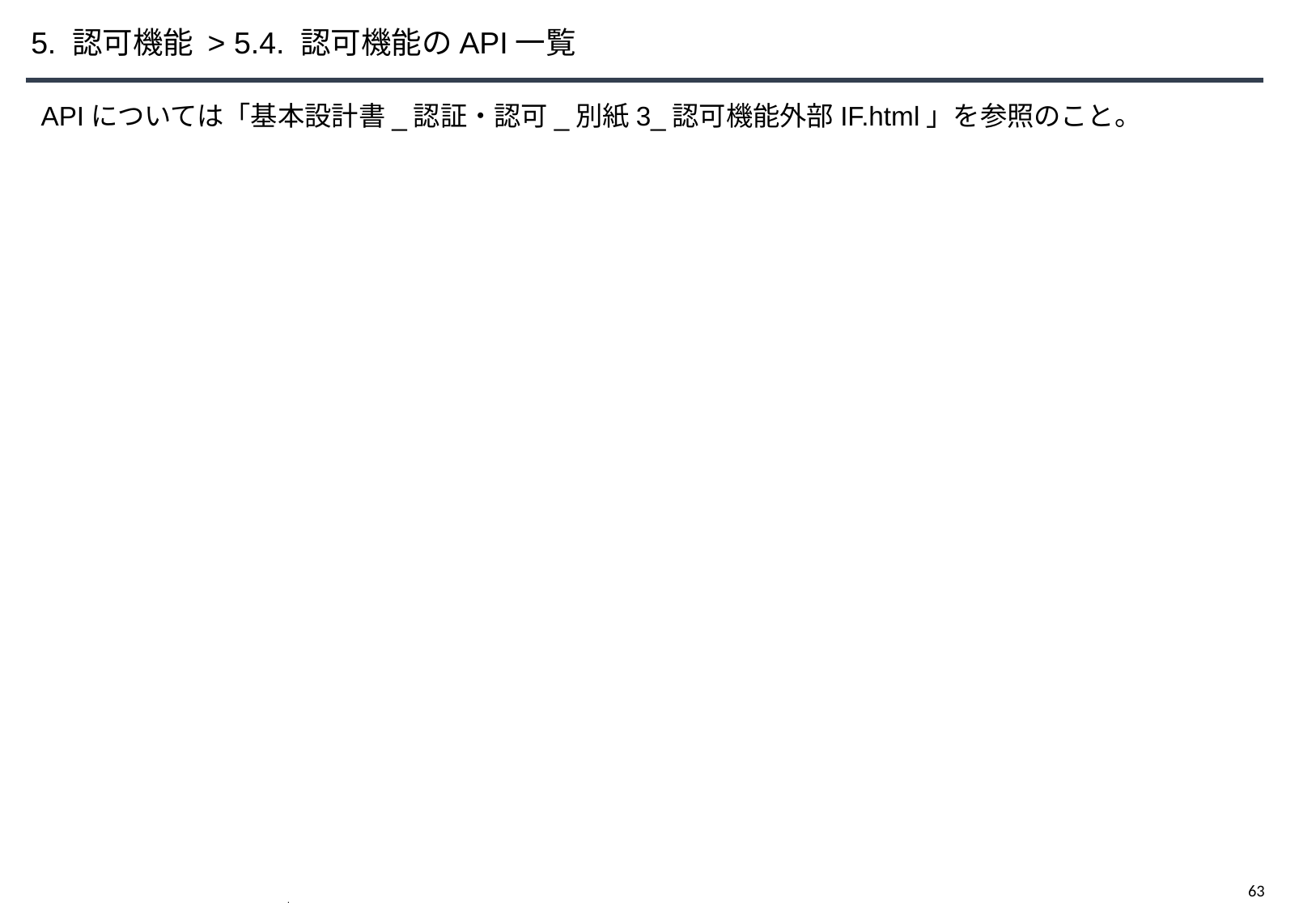

# 5. 認可機能 > 5.4. 認可機能のAPI一覧
APIについては「基本設計書_認証・認可_別紙3_認可機能外部IF.html」を参照のこと。